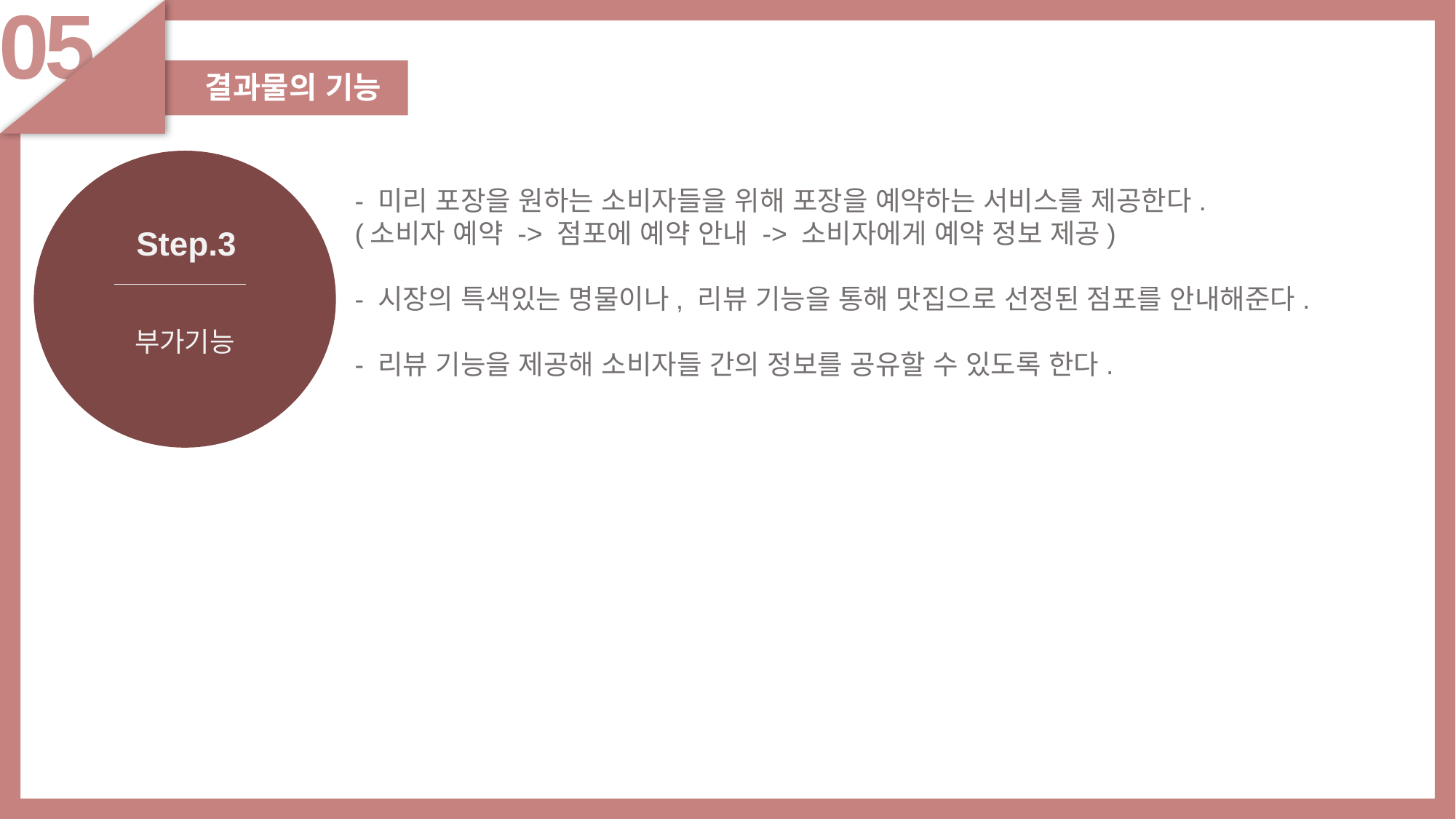

05

결과물의 기능

Step.3
부가기능
- 미리 포장을 원하는 소비자들을 위해 포장을 예약하는 서비스를 제공한다.
(소비자 예약 -> 점포에 예약 안내 -> 소비자에게 예약 정보 제공)

- 시장의 특색있는 명물이나, 리뷰 기능을 통해 맛집으로 선정된 점포를 안내해준다.

- 리뷰 기능을 제공해 소비자들 간의 정보를 공유할 수 있도록 한다.